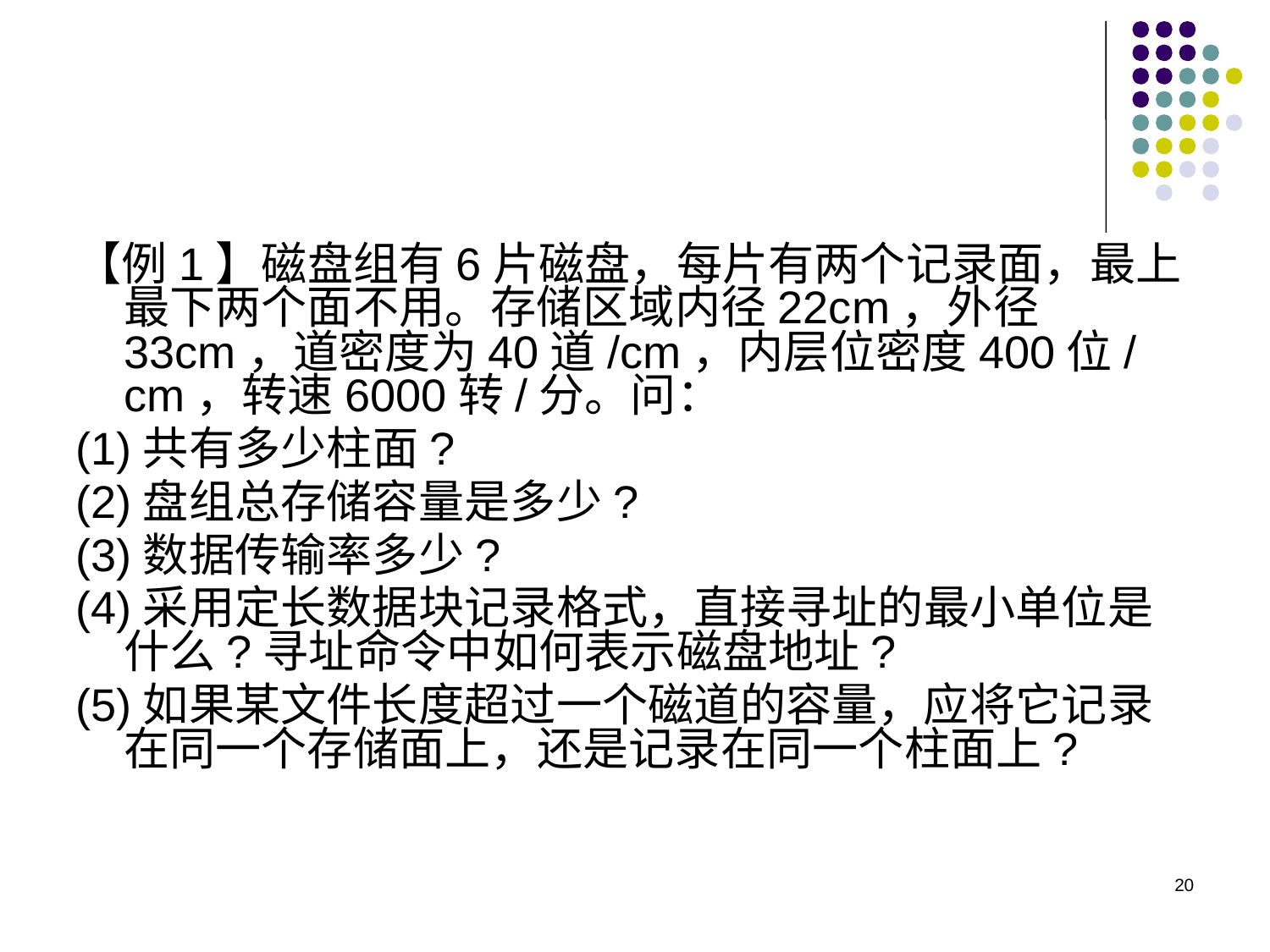

【例1】磁盘组有6片磁盘，每片有两个记录面，最上最下两个面不用。存储区域内径22cm，外径33cm，道密度为40道/cm，内层位密度400位/cm，转速6000转/分。问：
(1)共有多少柱面?
(2)盘组总存储容量是多少?
(3)数据传输率多少?
(4)采用定长数据块记录格式，直接寻址的最小单位是什么?寻址命令中如何表示磁盘地址?
(5)如果某文件长度超过一个磁道的容量，应将它记录在同一个存储面上，还是记录在同一个柱面上?
20